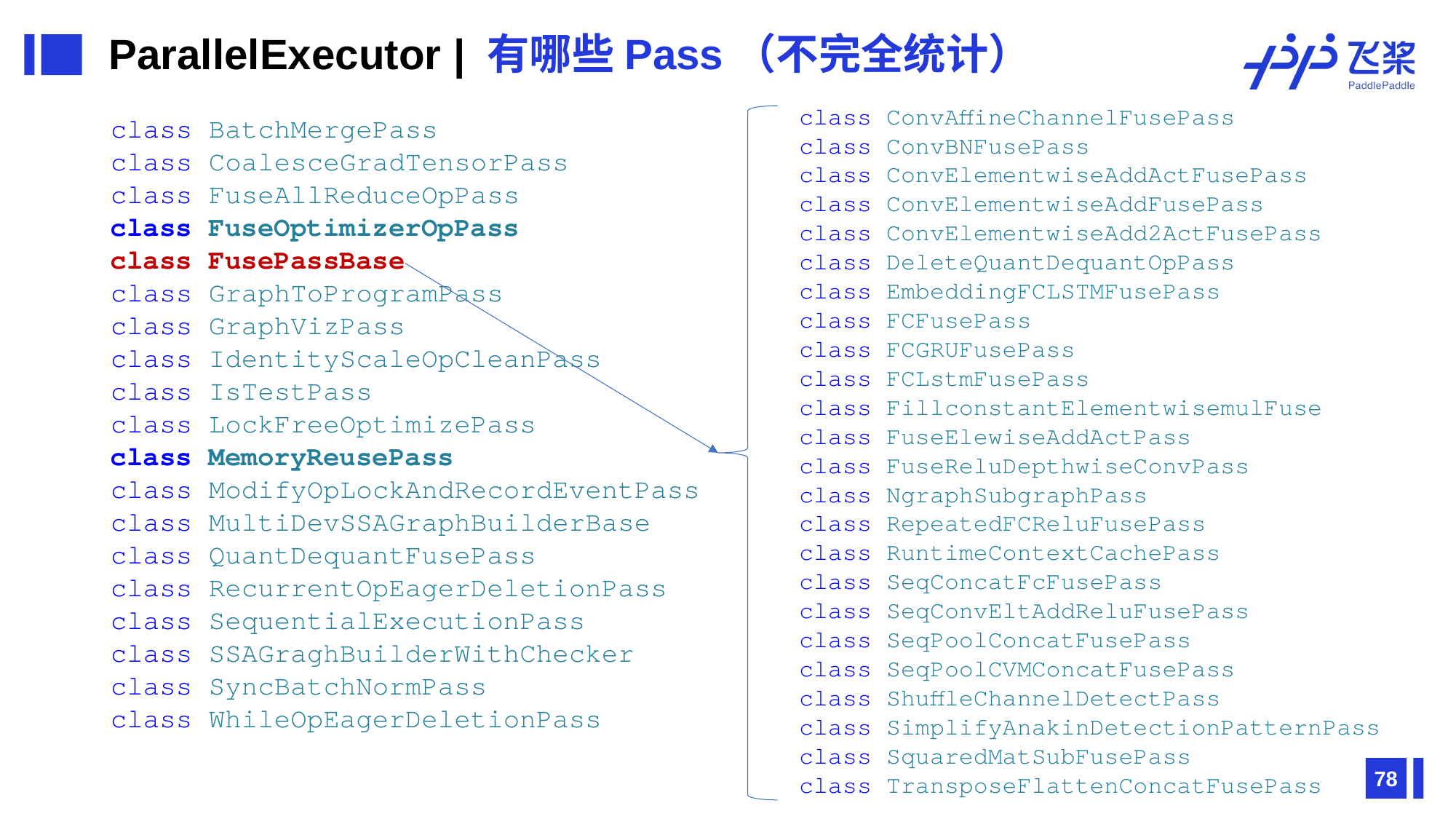

ParallelExecutor | 有哪些Pass（不完全统计）
class ConvAffineChannelFusePass
class ConvBNFusePass
class ConvElementwiseAddActFusePass
class ConvElementwiseAddFusePass
class ConvElementwiseAdd2ActFusePass
class DeleteQuantDequantOpPass
class EmbeddingFCLSTMFusePass
class FCFusePass
class FCGRUFusePass
class FCLstmFusePass
class FillconstantElementwisemulFuse
class FuseElewiseAddActPass
class FuseReluDepthwiseConvPass
class NgraphSubgraphPass
class RepeatedFCReluFusePass
class RuntimeContextCachePass
class SeqConcatFcFusePass
class SeqConvEltAddReluFusePass
class SeqPoolConcatFusePass
class SeqPoolCVMConcatFusePass
class ShuffleChannelDetectPass
class SimplifyAnakinDetectionPatternPass
class SquaredMatSubFusePass
class TransposeFlattenConcatFusePass
class BatchMergePass
class CoalesceGradTensorPass
class FuseAllReduceOpPass
class FuseOptimizerOpPass
class FusePassBase
class GraphToProgramPass
class GraphVizPass
class IdentityScaleOpCleanPass
class IsTestPass
class LockFreeOptimizePass
class MemoryReusePass
class ModifyOpLockAndRecordEventPass
class MultiDevSSAGraphBuilderBase
class QuantDequantFusePass
class RecurrentOpEagerDeletionPass
class SequentialExecutionPass
class SSAGraghBuilderWithChecker
class SyncBatchNormPass
class WhileOpEagerDeletionPass

78